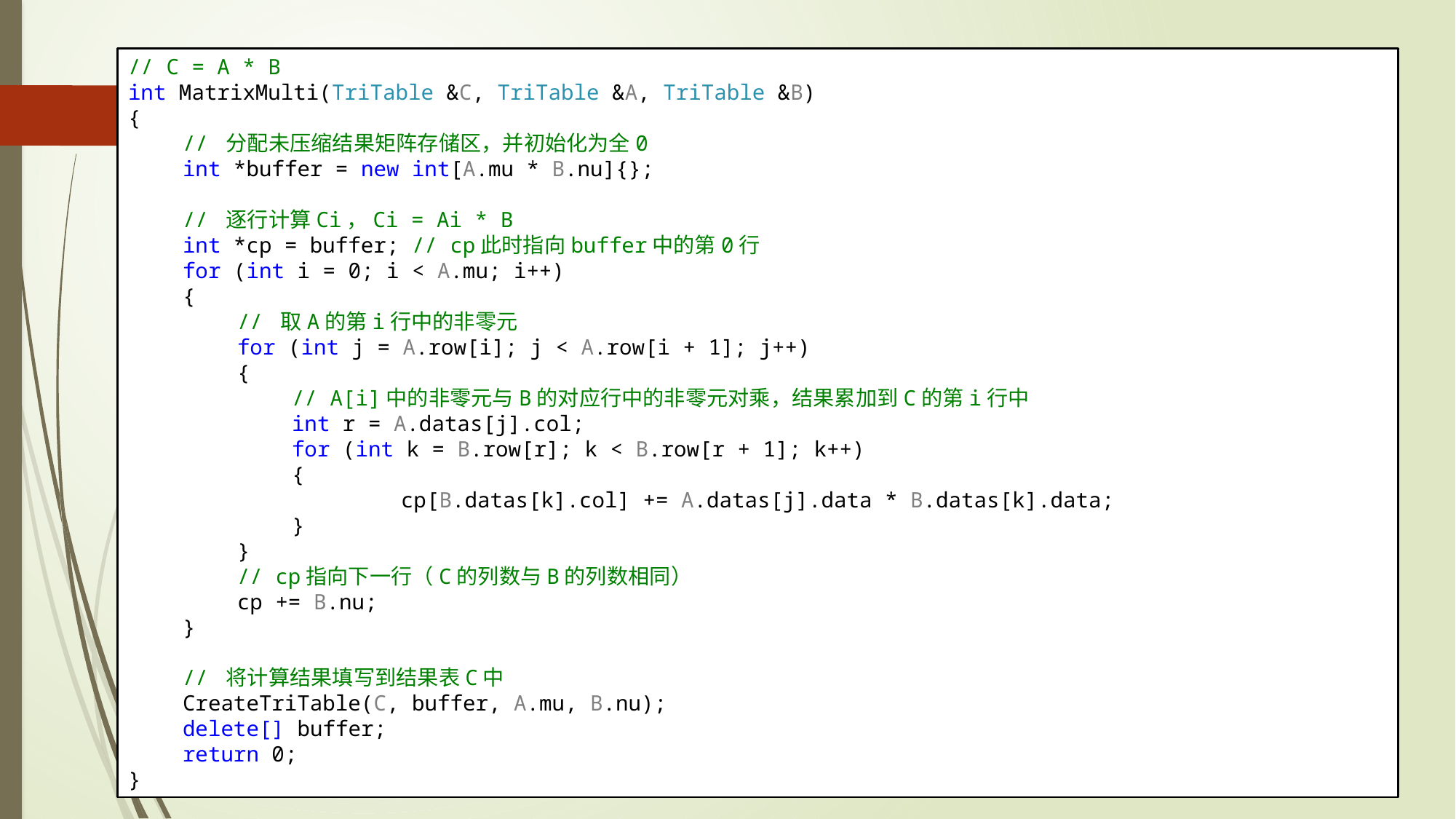

// C = A * B
int MatrixMulti(TriTable &C, TriTable &A, TriTable &B)
{
// 分配未压缩结果矩阵存储区，并初始化为全0
int *buffer = new int[A.mu * B.nu]{};

// 逐行计算Ci，Ci = Ai * B
int *cp = buffer; // cp此时指向buffer中的第0行
for (int i = 0; i < A.mu; i++)
{
// 取A的第i行中的非零元
for (int j = A.row[i]; j < A.row[i + 1]; j++)
{
// A[i]中的非零元与B的对应行中的非零元对乘，结果累加到C的第i行中
int r = A.datas[j].col;
for (int k = B.row[r]; k < B.row[r + 1]; k++)
{
	cp[B.datas[k].col] += A.datas[j].data * B.datas[k].data;
}
}
// cp指向下一行（C的列数与B的列数相同）
cp += B.nu;
}

// 将计算结果填写到结果表C中
CreateTriTable(C, buffer, A.mu, B.nu);
delete[] buffer;
return 0;
}